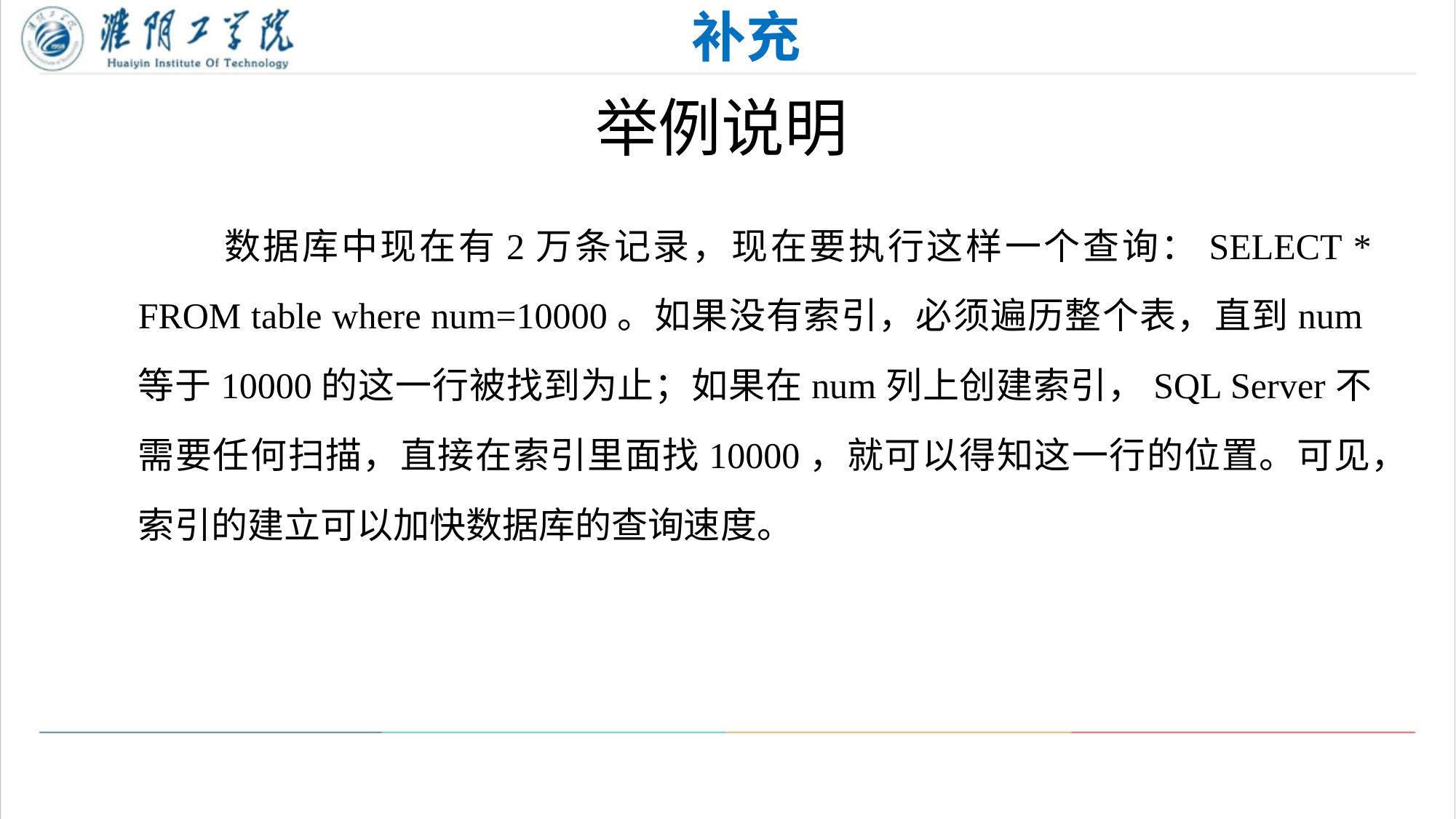

补充
# 举例说明
数据库中现在有2万条记录，现在要执行这样一个查询：SELECT * FROM table where num=10000。如果没有索引，必须遍历整个表，直到num等于10000的这一行被找到为止；如果在num列上创建索引，SQL Server不需要任何扫描，直接在索引里面找10000，就可以得知这一行的位置。可见，索引的建立可以加快数据库的查询速度。